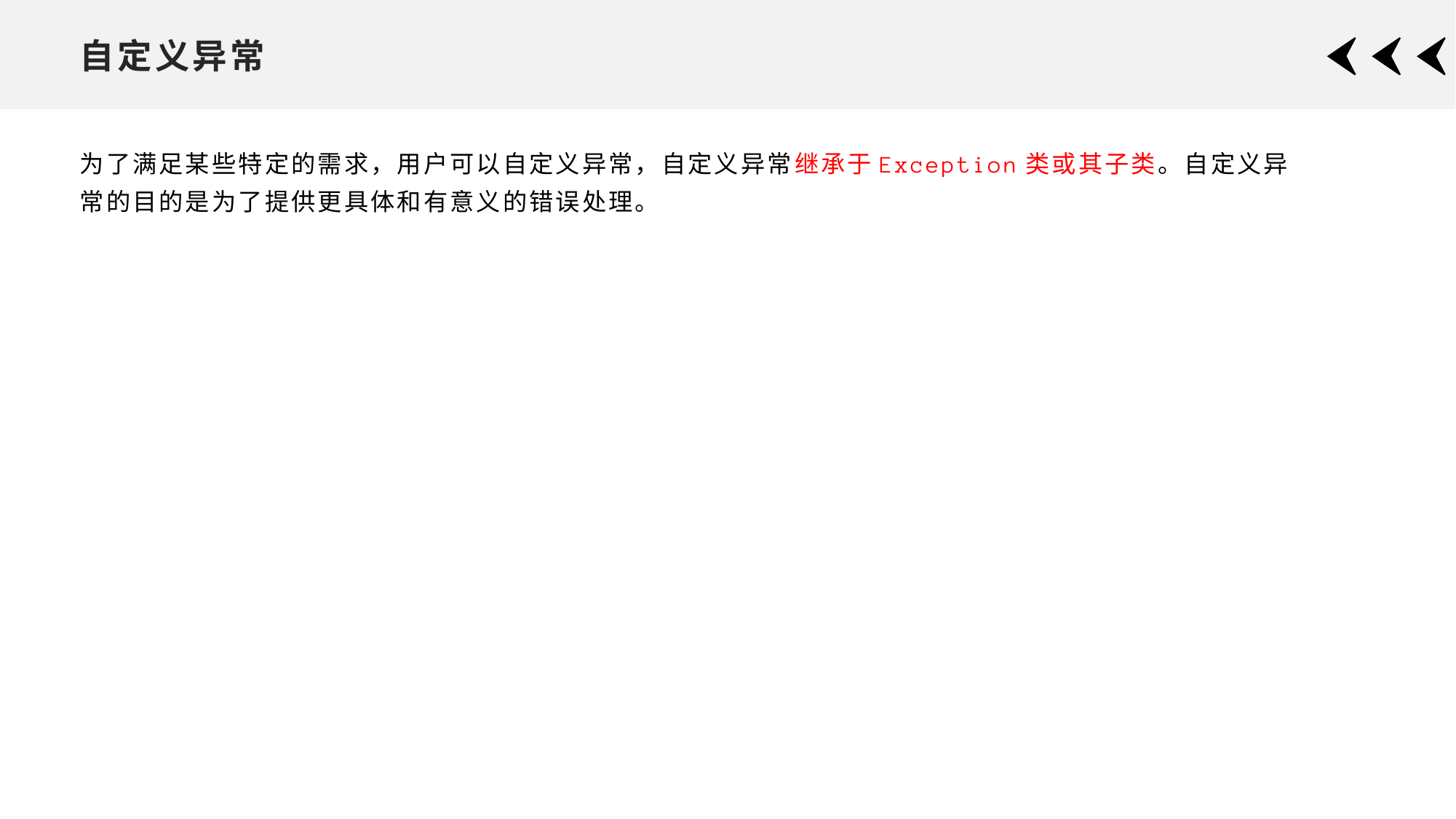

# 自定义异常
为了满足某些特定的需求，用户可以自定义异常，自定义异常继承于Exception类或其子类。自定义异常的目的是为了提供更具体和有意义的错误处理。